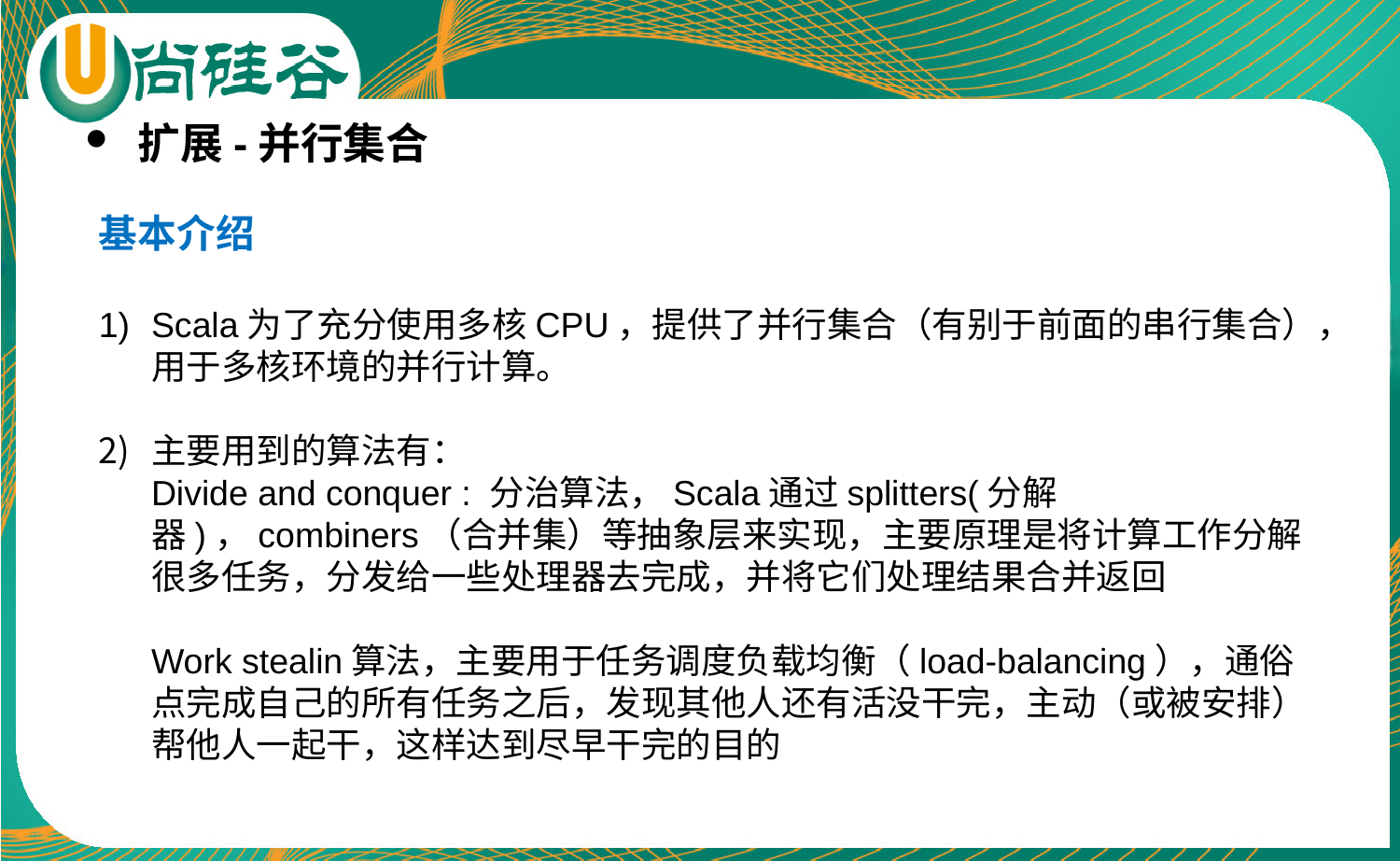

扩展-并行集合

基本介绍

Scala为了充分使用多核CPU，提供了并行集合（有别于前面的串行集合），用于多核环境的并行计算。
主要用到的算法有：
Divide and conquer : 分治算法，Scala通过splitters(分解器)，combiners（合并集）等抽象层来实现，主要原理是将计算工作分解很多任务，分发给一些处理器去完成，并将它们处理结果合并返回
Work stealin算法，主要用于任务调度负载均衡（load-balancing），通俗点完成自己的所有任务之后，发现其他人还有活没干完，主动（或被安排）帮他人一起干，这样达到尽早干完的目的